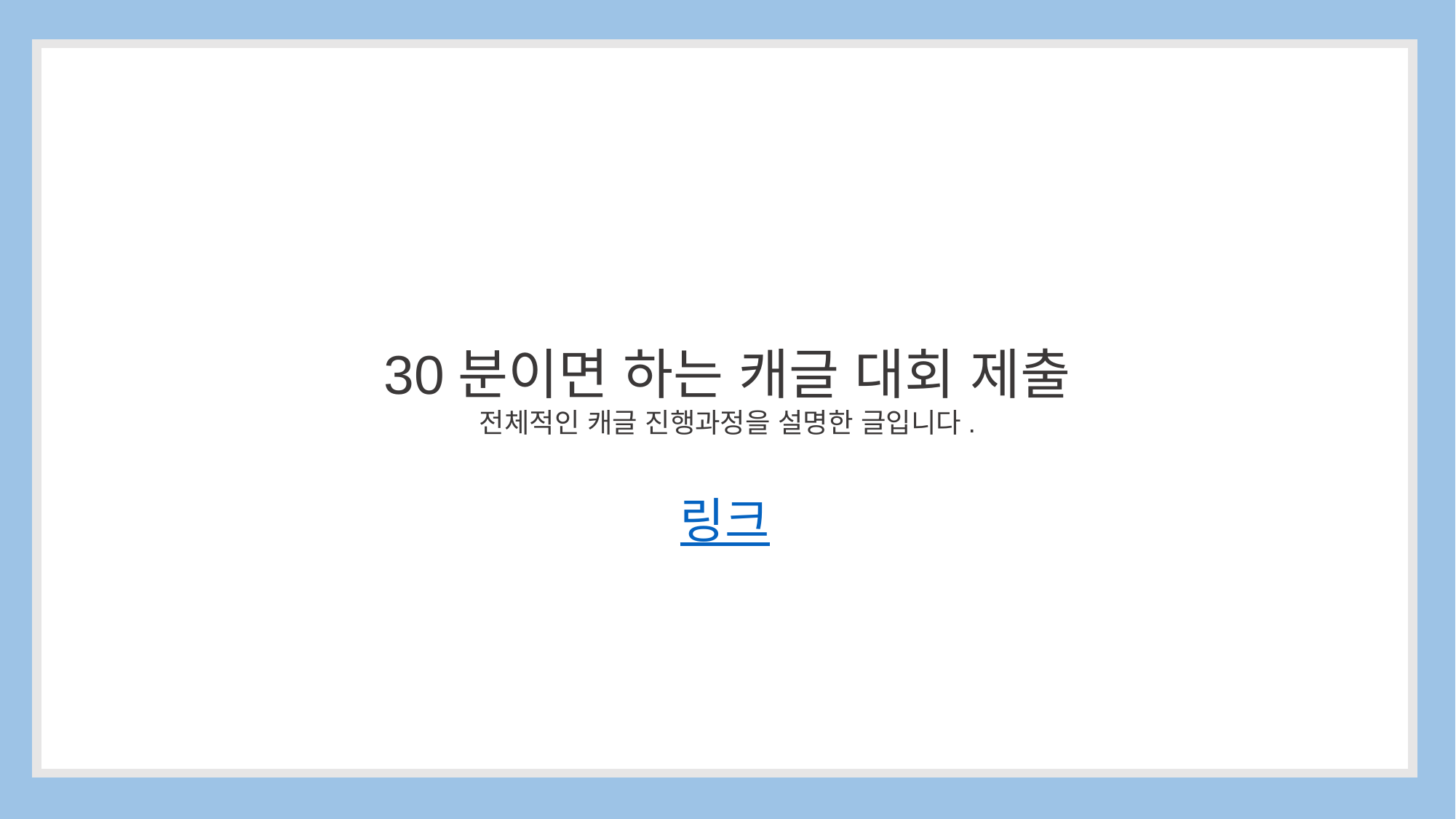

30분이면 하는 캐글 대회 제출
전체적인 캐글 진행과정을 설명한 글입니다.
링크